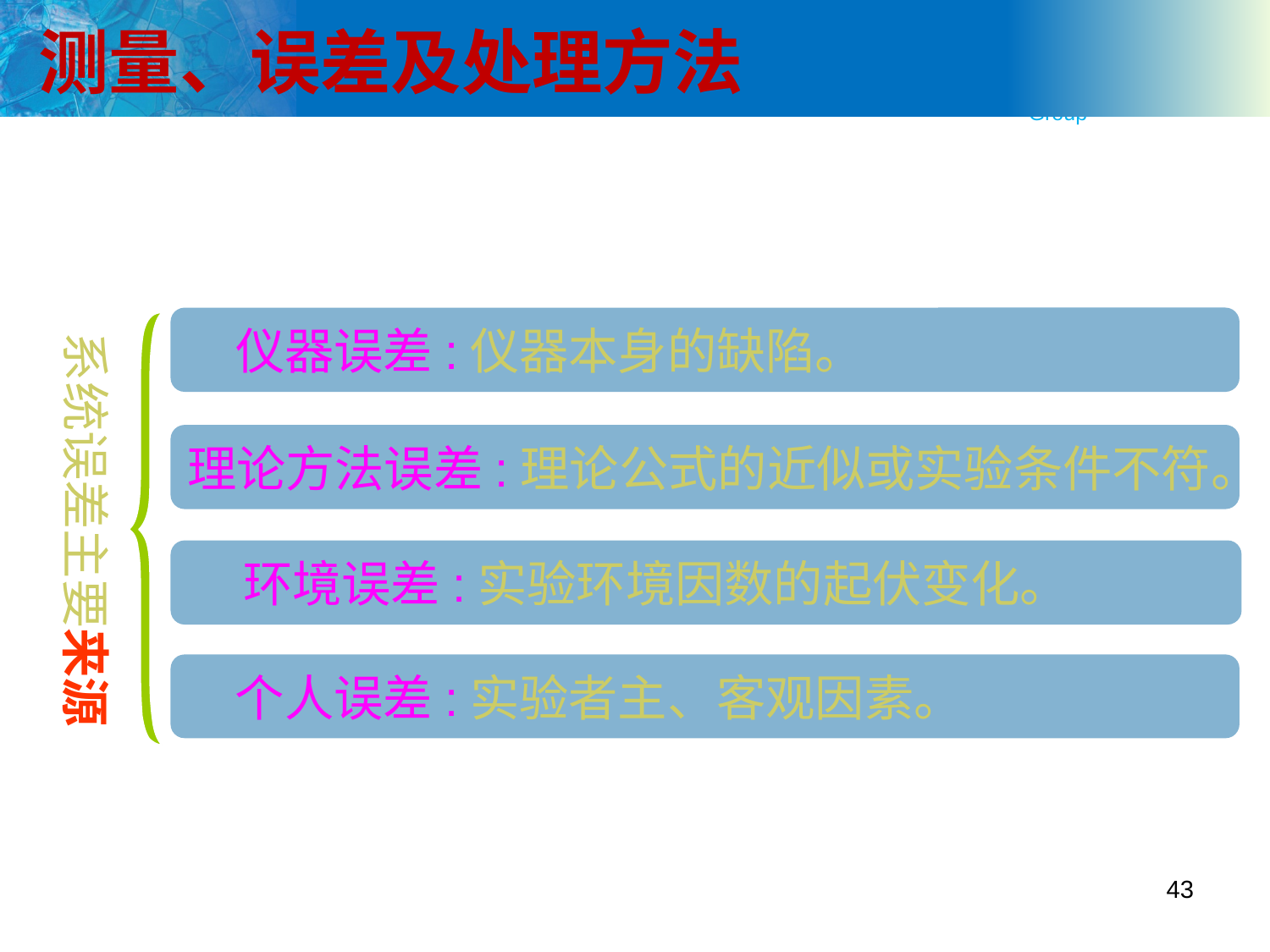

# 测量、误差及处理方法
    仪器误差:仪器本身的缺陷。

系统误差主要来源
理论方法误差:理论公式的近似或实验条件不符。
    环境误差:实验环境因数的起伏变化。
    个人误差:实验者主、客观因素。
43